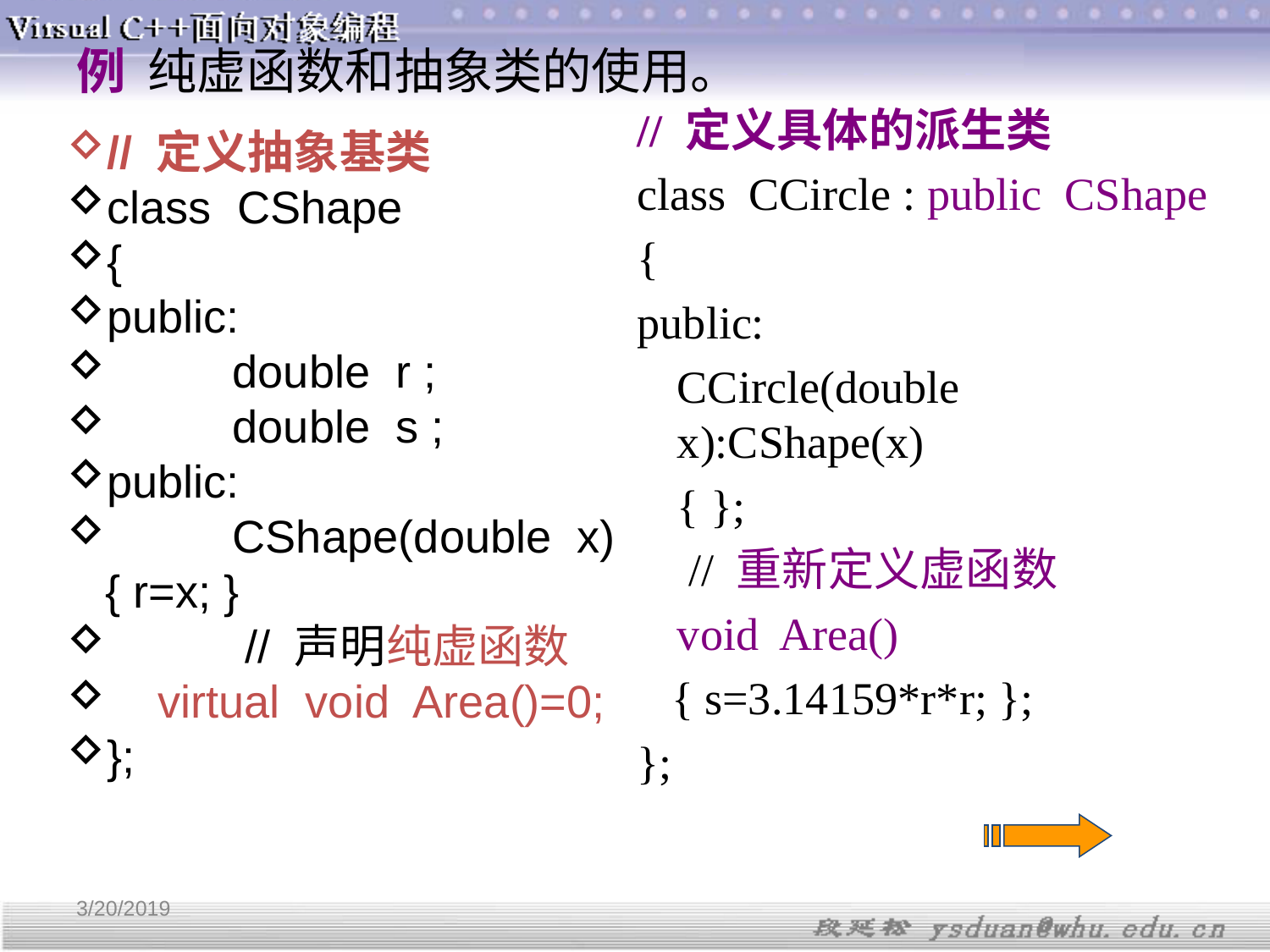

例  纯虚函数和抽象类的使用。
// 定义具体的派生类
class  CCircle : public  CShape
{
public:
	CCircle(double  x):CShape(x)
	{ };
	 // 重新定义虚函数
	void  Area()
   { s=3.14159*r*r; };
};
// 定义抽象基类
class  CShape
{
public:
	double  r ;
	double  s ;
public:
	CShape(double  x) { r=x; }
	 // 声明纯虚函数
    virtual  void  Area()=0;
};

3/20/2019